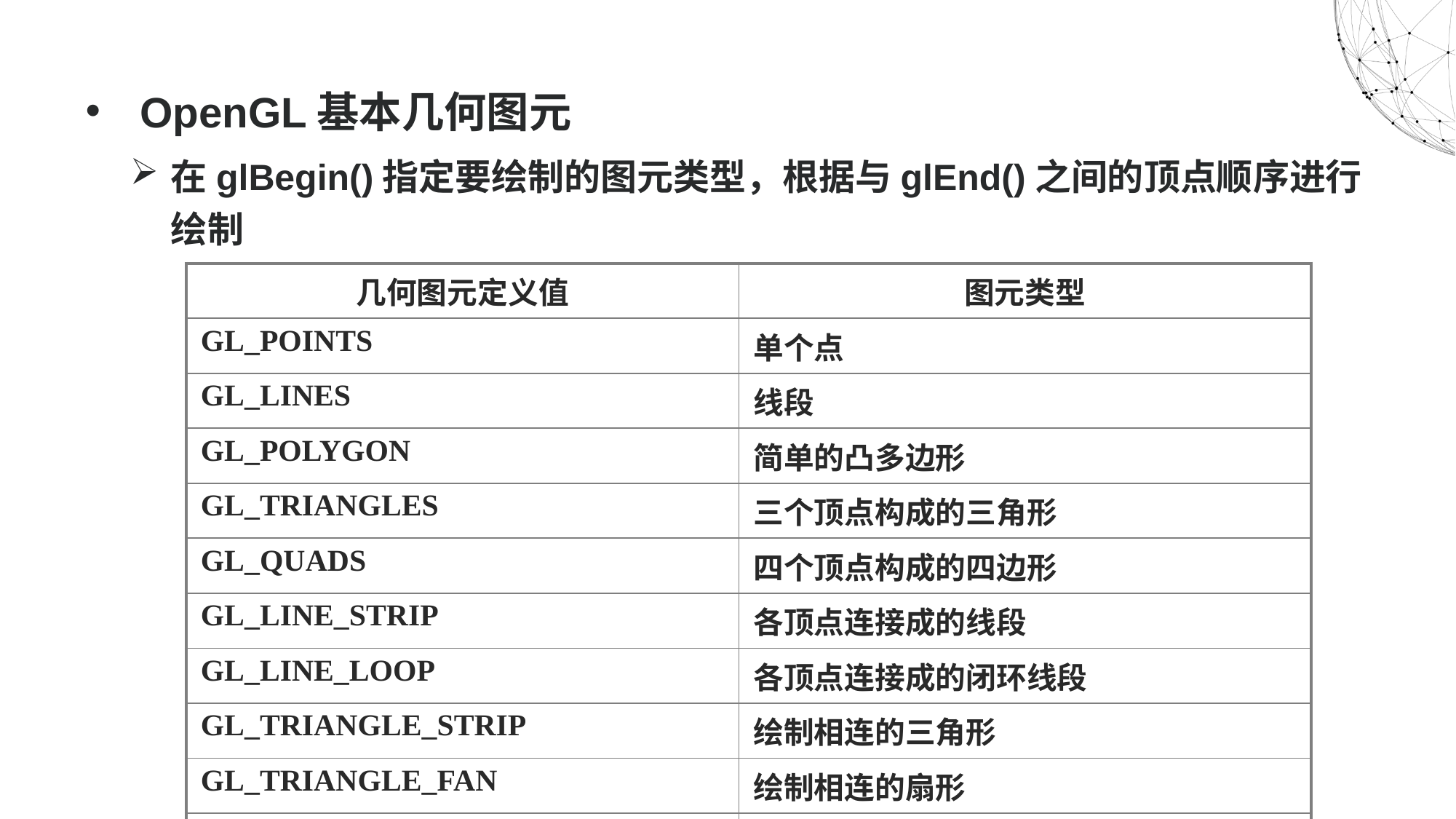

OpenGL基本几何图元
在glBegin()指定要绘制的图元类型，根据与glEnd()之间的顶点顺序进行绘制

| 几何图元定义值 | 图元类型 |
| --- | --- |
| GL\_POINTS | 单个点 |
| GL\_LINES | 线段 |
| GL\_POLYGON | 简单的凸多边形 |
| GL\_TRIANGLES | 三个顶点构成的三角形 |
| GL\_QUADS | 四个顶点构成的四边形 |
| GL\_LINE\_STRIP | 各顶点连接成的线段 |
| GL\_LINE\_LOOP | 各顶点连接成的闭环线段 |
| GL\_TRIANGLE\_STRIP | 绘制相连的三角形 |
| GL\_TRIANGLE\_FAN | 绘制相连的扇形 |
| GL\_QUAD\_STRIP | 绘制相连的四边形 |